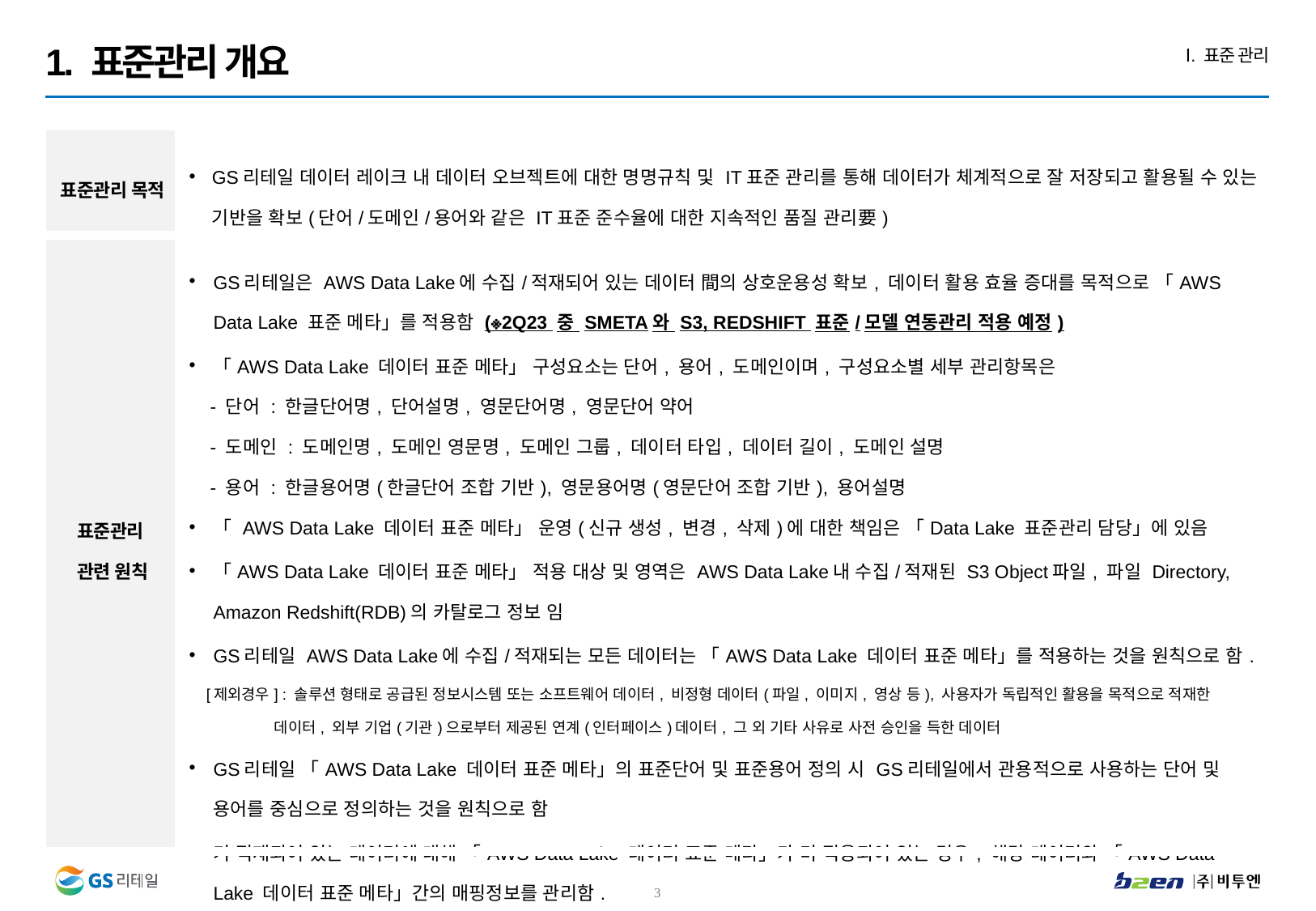

1. 표준관리 개요
Ⅰ. 표준 관리
| 표준관리 목적 | GS리테일 데이터 레이크 내 데이터 오브젝트에 대한 명명규칙 및 IT표준 관리를 통해 데이터가 체계적으로 잘 저장되고 활용될 수 있는 기반을 확보(단어/도메인/용어와 같은 IT표준 준수율에 대한 지속적인 품질 관리要) |
| --- | --- |
| 표준관리 관련 원칙 | GS리테일은 AWS Data Lake에 수집/적재되어 있는 데이터 間의 상호운용성 확보, 데이터 활용 효율 증대를 목적으로 「AWS Data Lake 표준 메타」를 적용함 (※2Q23 중 SMETA와 S3, REDSHIFT 표준/모델 연동관리 적용 예정) 「AWS Data Lake 데이터 표준 메타」 구성요소는 단어, 용어, 도메인이며, 구성요소별 세부 관리항목은 - 단어 : 한글단어명, 단어설명, 영문단어명, 영문단어 약어 - 도메인 : 도메인명, 도메인 영문명, 도메인 그룹, 데이터 타입, 데이터 길이, 도메인 설명 - 용어 : 한글용어명(한글단어 조합 기반), 영문용어명(영문단어 조합 기반), 용어설명 「 AWS Data Lake 데이터 표준 메타」 운영(신규 생성, 변경, 삭제)에 대한 책임은 「Data Lake 표준관리 담당」에 있음 「AWS Data Lake 데이터 표준 메타」 적용 대상 및 영역은 AWS Data Lake내 수집/적재된 S3 Object파일, 파일 Directory, Amazon Redshift(RDB)의 카탈로그 정보 임 GS리테일 AWS Data Lake에 수집/적재되는 모든 데이터는 「AWS Data Lake 데이터 표준 메타」를 적용하는 것을 원칙으로 함. [제외경우] : 솔루션 형태로 공급된 정보시스템 또는 소프트웨어 데이터, 비정형 데이터(파일, 이미지, 영상 등), 사용자가 독립적인 활용을 목적으로 적재한 데이터, 외부 기업(기관)으로부터 제공된 연계(인터페이스)데이터, 그 외 기타 사유로 사전 승인을 득한 데이터 GS리테일 「AWS Data Lake 데이터 표준 메타」의 표준단어 및 표준용어 정의 시 GS리테일에서 관용적으로 사용하는 단어 및 용어를 중심으로 정의하는 것을 원칙으로 함 기 적재되어 있는 데이터에 대해 「AWS Data Lake 데이터 표준 메타」가 미 적용되어 있는 경우, 해당 데이터와 「AWS Data Lake 데이터 표준 메타」간의 매핑정보를 관리함. 「AWS Data Lake 데이터 표준 메타」 적용은 해당 데이터가 AWS Data Lake에 최초로 적재되는 시점에 적용하는 것을 원칙으로 함 |
3